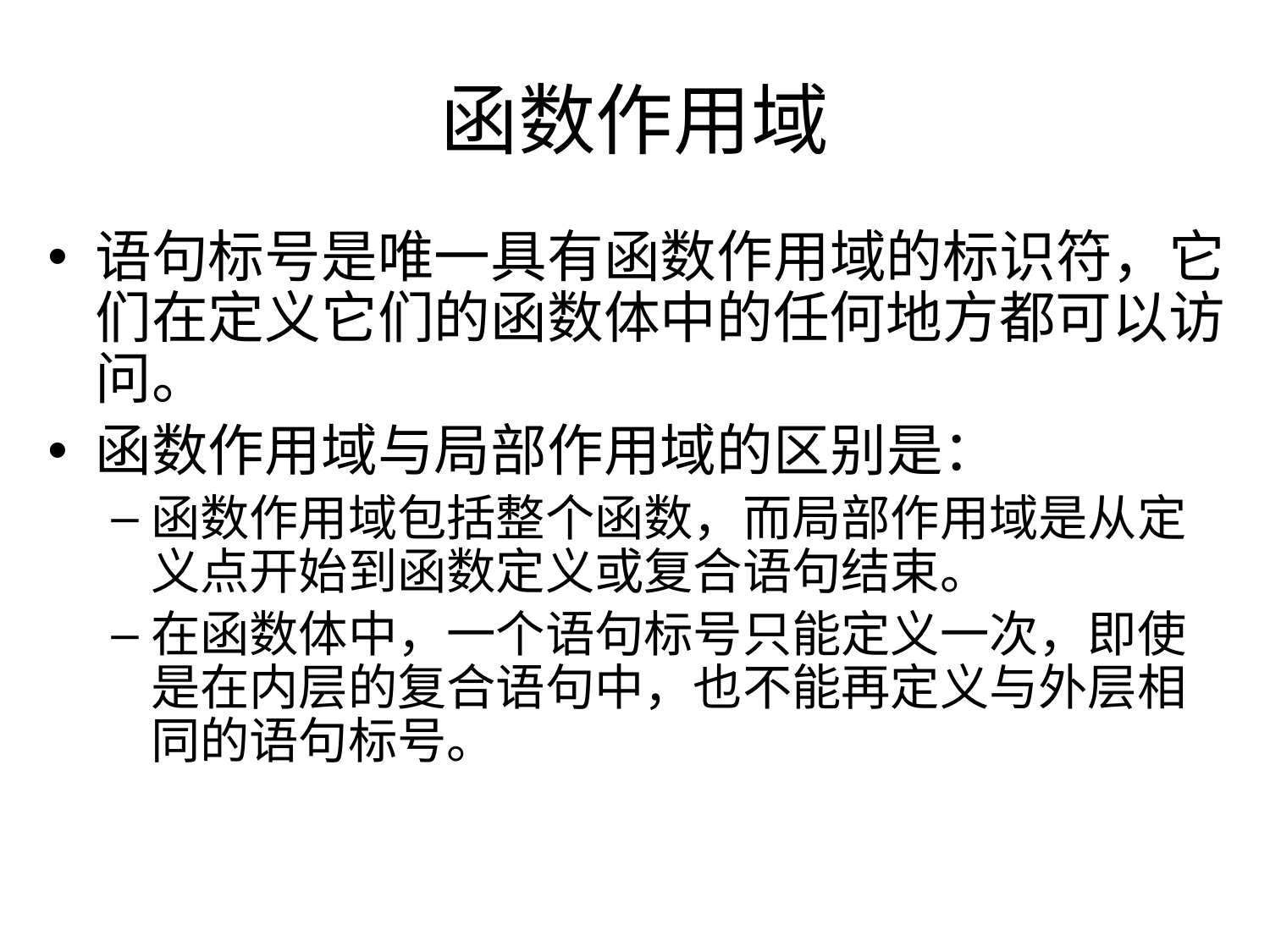

# 函数作用域
语句标号是唯一具有函数作用域的标识符，它们在定义它们的函数体中的任何地方都可以访问。
函数作用域与局部作用域的区别是：
函数作用域包括整个函数，而局部作用域是从定义点开始到函数定义或复合语句结束。
在函数体中，一个语句标号只能定义一次，即使是在内层的复合语句中，也不能再定义与外层相同的语句标号。